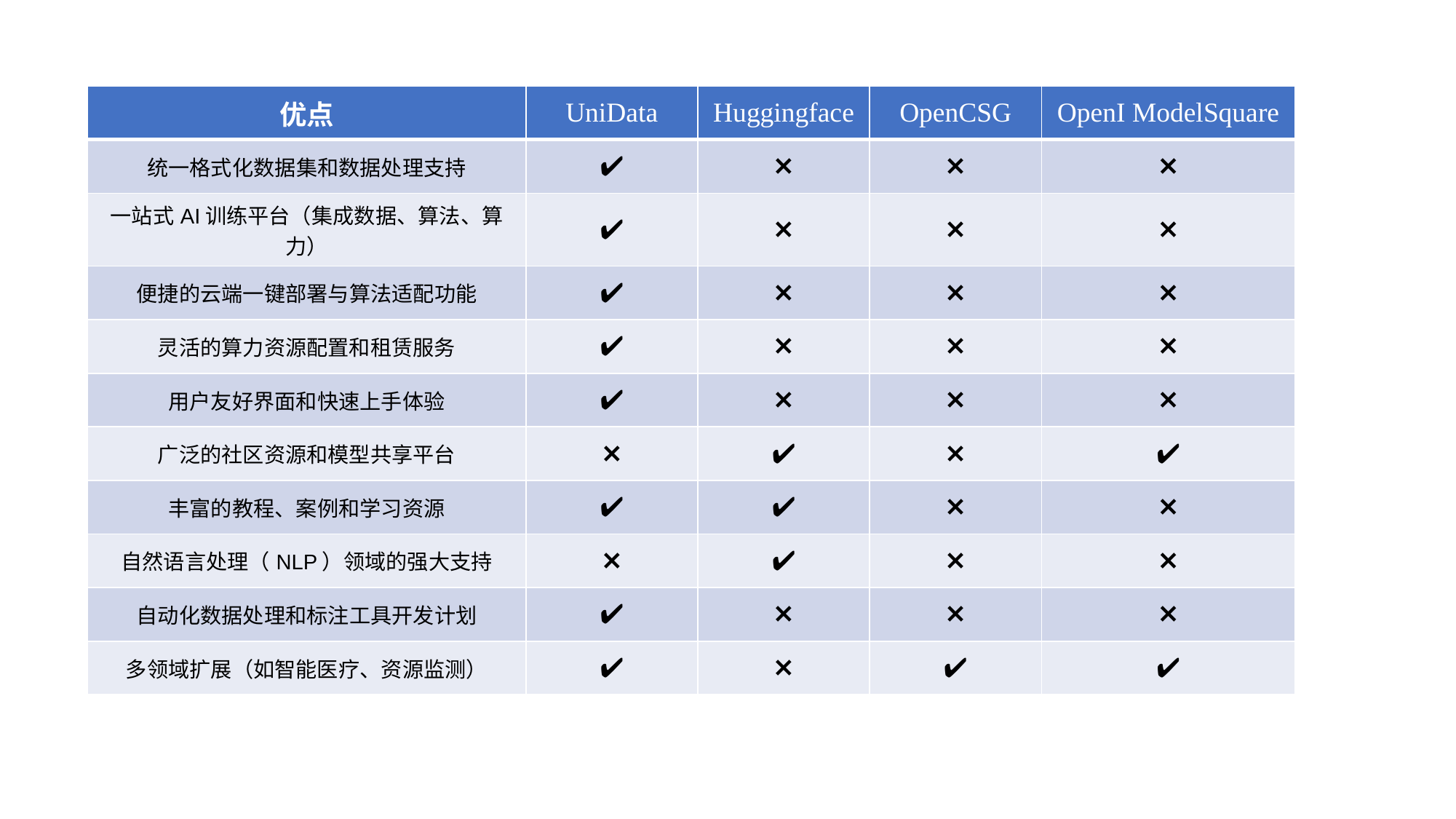

| 优点 | UniData | Huggingface | OpenCSG | OpenI ModelSquare |
| --- | --- | --- | --- | --- |
| 统一格式化数据集和数据处理支持 | ✔️ | ❌ | ❌ | ❌ |
| 一站式AI训练平台（集成数据、算法、算力） | ✔️ | ❌ | ❌ | ❌ |
| 便捷的云端一键部署与算法适配功能 | ✔️ | ❌ | ❌ | ❌ |
| 灵活的算力资源配置和租赁服务 | ✔️ | ❌ | ❌ | ❌ |
| 用户友好界面和快速上手体验 | ✔️ | ❌ | ❌ | ❌ |
| 广泛的社区资源和模型共享平台 | ❌ | ✔️ | ❌ | ✔️ |
| 丰富的教程、案例和学习资源 | ✔️ | ✔️ | ❌ | ❌ |
| 自然语言处理（NLP）领域的强大支持 | ❌ | ✔️ | ❌ | ❌ |
| 自动化数据处理和标注工具开发计划 | ✔️ | ❌ | ❌ | ❌ |
| 多领域扩展（如智能医疗、资源监测） | ✔️ | ❌ | ✔️ | ✔️ |